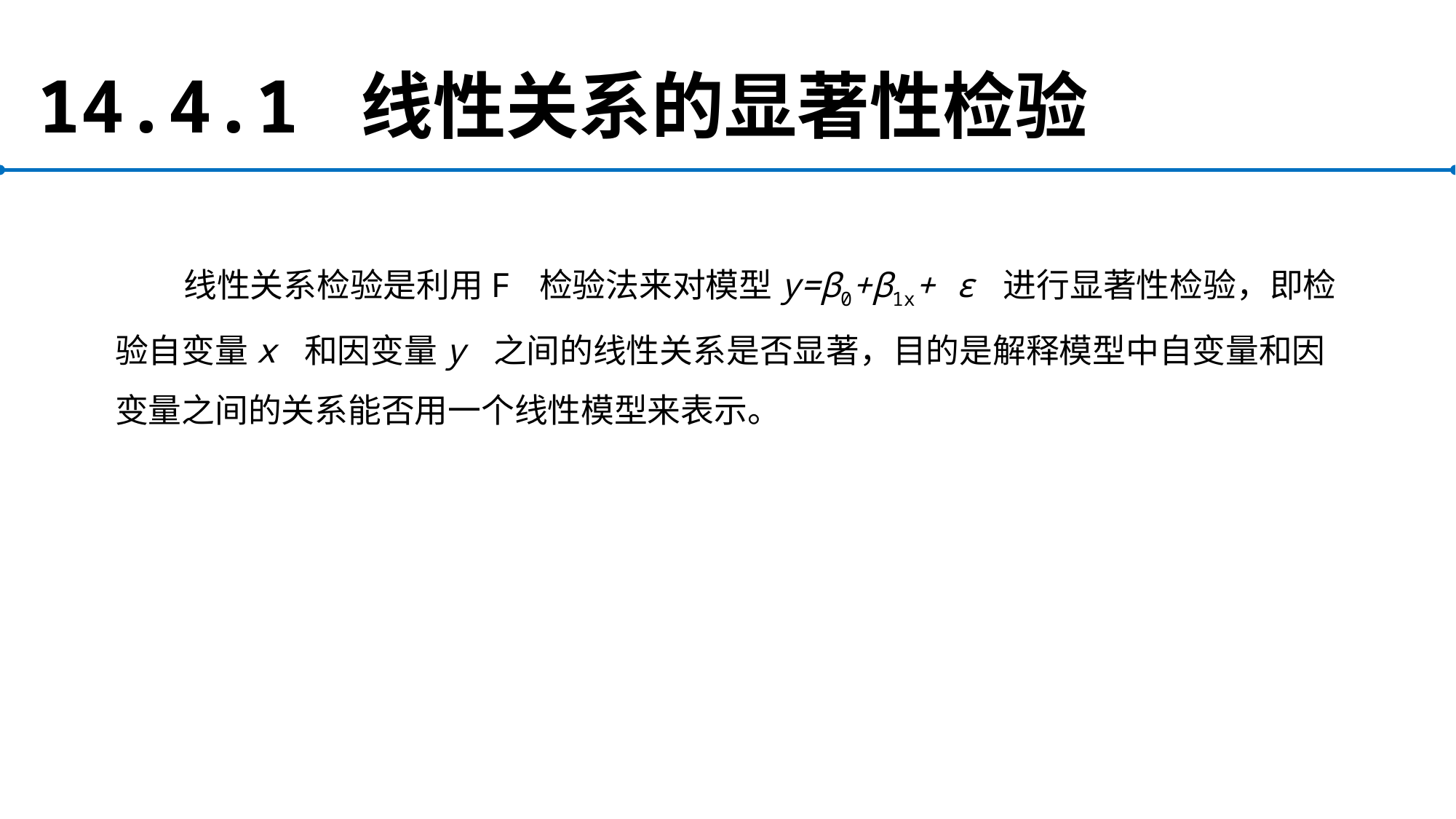

# 14.4.1 线性关系的显著性检验
线性关系检验是利用F 检验法来对模型y=β0+β1x+ ε 进行显著性检验，即检验自变量x 和因变量y 之间的线性关系是否显著，目的是解释模型中自变量和因变量之间的关系能否用一个线性模型来表示。